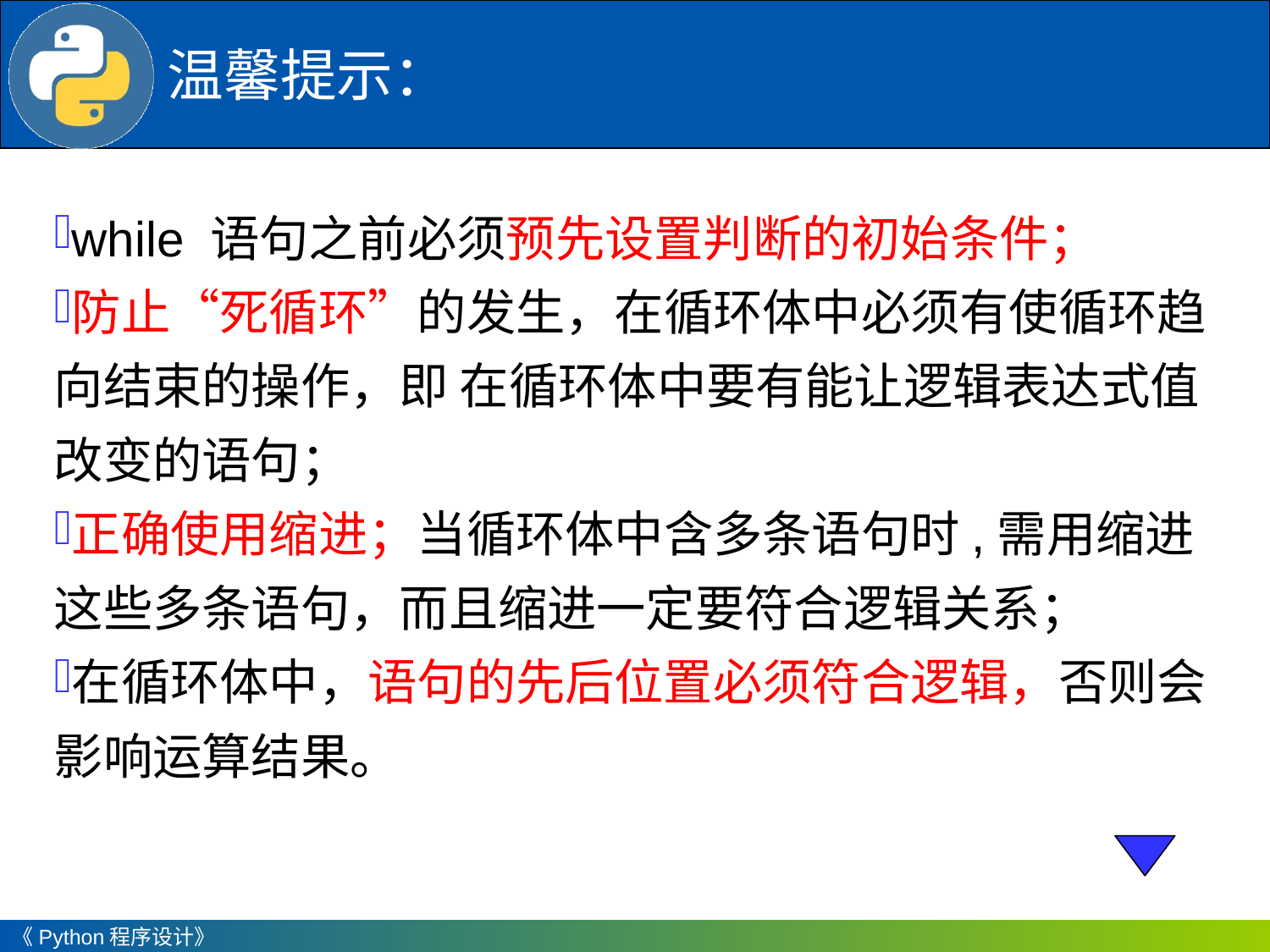

温馨提示：
while 语句之前必须预先设置判断的初始条件；
防止“死循环”的发生，在循环体中必须有使循环趋向结束的操作，即 在循环体中要有能让逻辑表达式值改变的语句；
正确使用缩进；当循环体中含多条语句时,需用缩进这些多条语句，而且缩进一定要符合逻辑关系；
在循环体中，语句的先后位置必须符合逻辑，否则会影响运算结果。